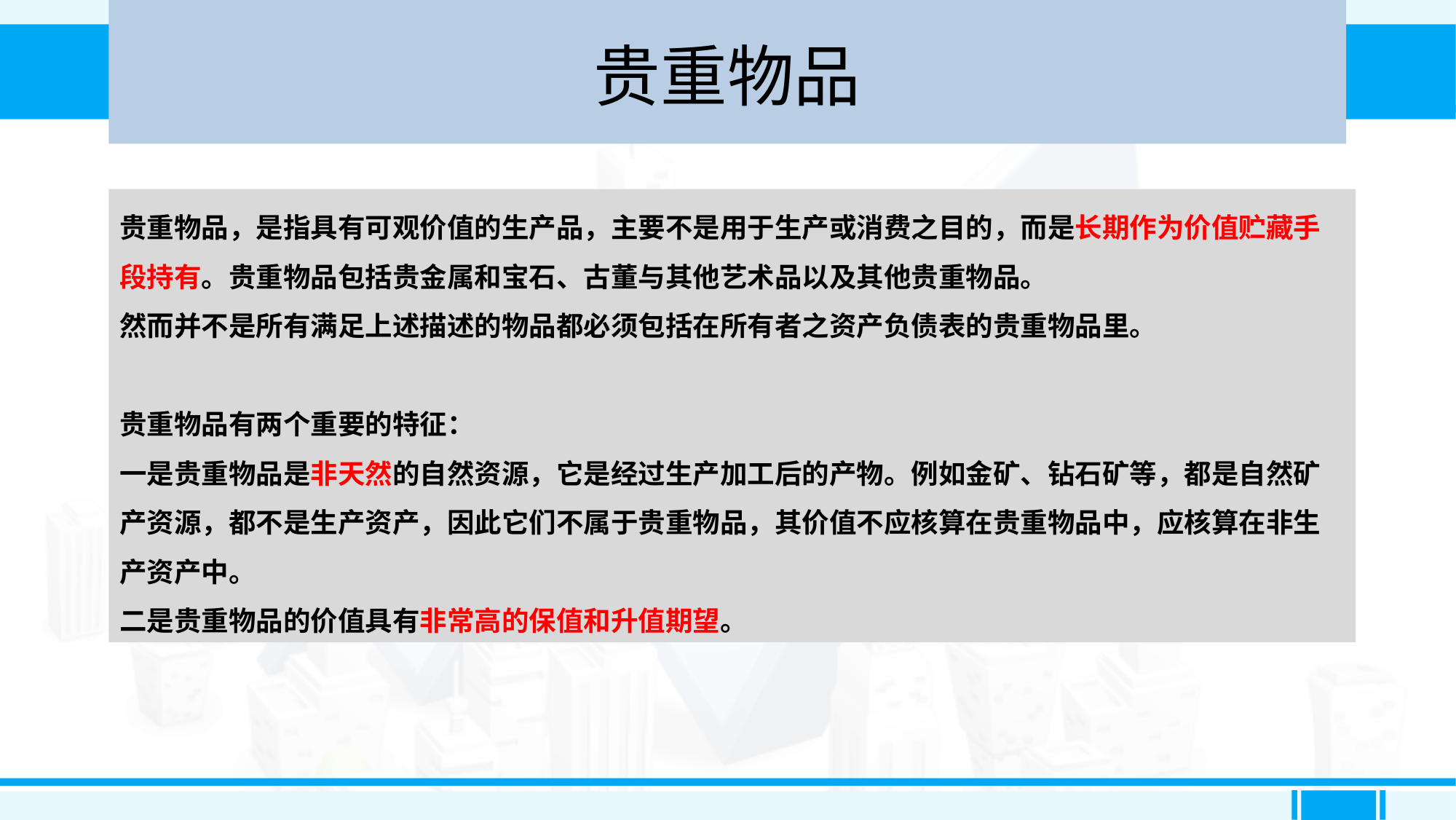

贵重物品
贵重物品，是指具有可观价值的生产品，主要不是用于生产或消费之目的，而是长期作为价值贮藏手段持有。贵重物品包括贵金属和宝石、古董与其他艺术品以及其他贵重物品。
然而并不是所有满足上述描述的物品都必须包括在所有者之资产负债表的贵重物品里。

贵重物品有两个重要的特征：
一是贵重物品是非天然的自然资源，它是经过生产加工后的产物。例如金矿、钻石矿等，都是自然矿产资源，都不是生产资产，因此它们不属于贵重物品，其价值不应核算在贵重物品中，应核算在非生产资产中。
二是贵重物品的价值具有非常高的保值和升值期望。